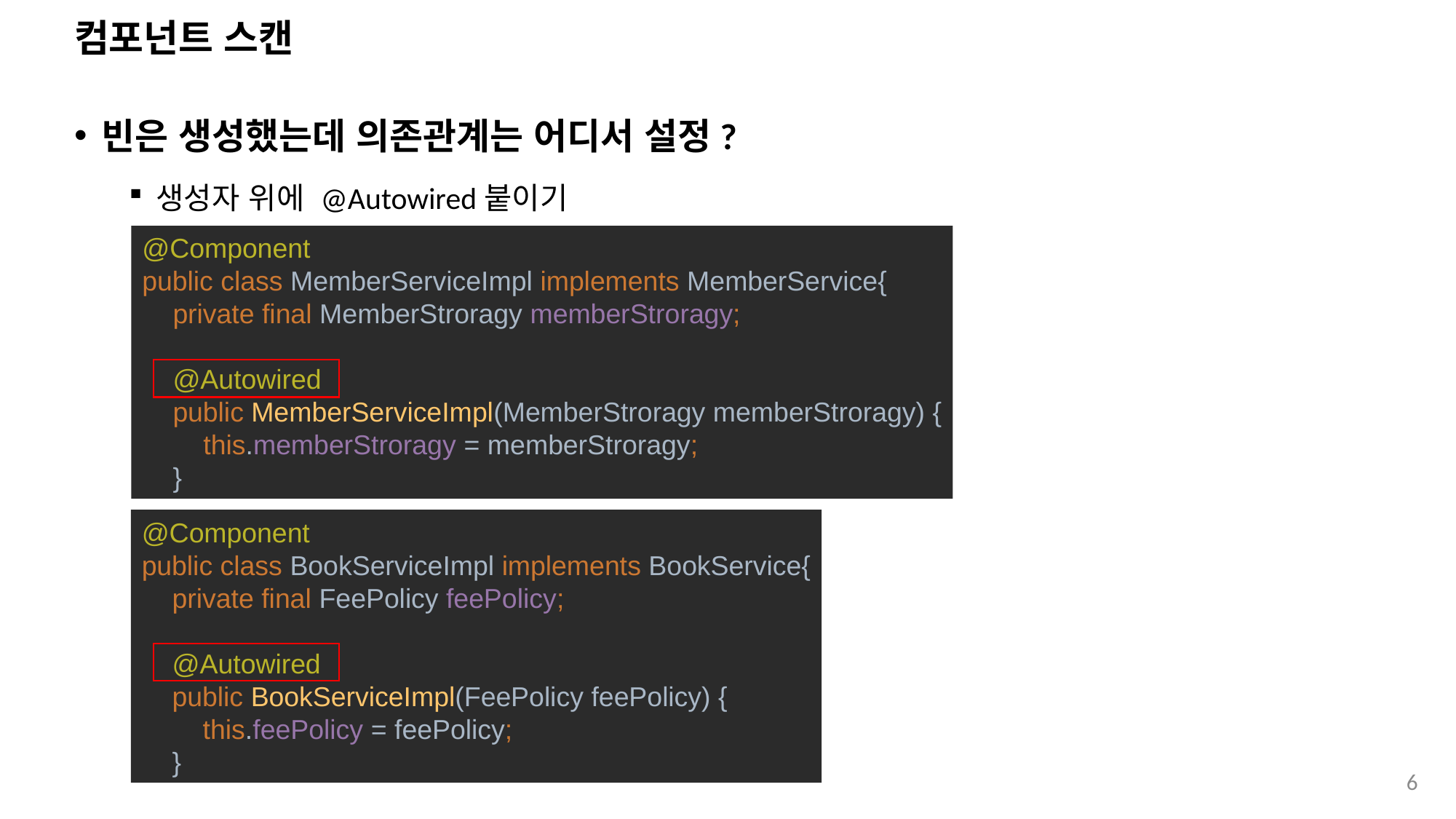

# 컴포넌트 스캔
빈은 생성했는데 의존관계는 어디서 설정?
생성자 위에 @Autowired붙이기

@Component
public class MemberServiceImpl implements MemberService{
    private final MemberStroragy memberStroragy;
    @Autowired
    public MemberServiceImpl(MemberStroragy memberStroragy) {
        this.memberStroragy = memberStroragy;
    }

@Component
public class BookServiceImpl implements BookService{
    private final FeePolicy feePolicy;
    @Autowired
    public BookServiceImpl(FeePolicy feePolicy) {
        this.feePolicy = feePolicy;
    }

6